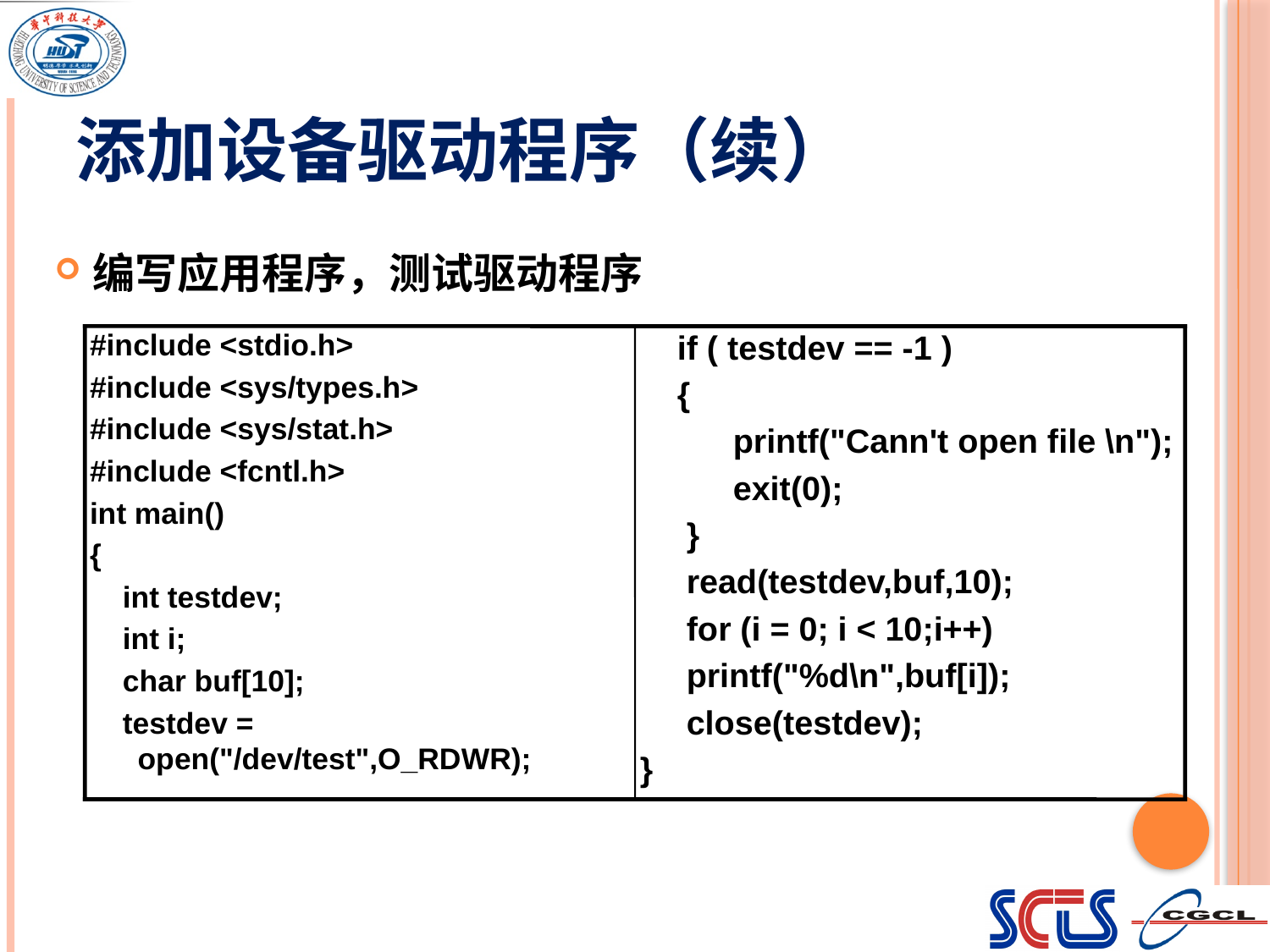

# 添加设备驱动程序（续）
编写应用程序，测试驱动程序

#include <stdio.h>
#include <sys/types.h>
#include <sys/stat.h>
#include <fcntl.h>
int main()
{
    int testdev;
    int i;
    char buf[10];
    testdev = open("/dev/test",O_RDWR);

    if ( testdev == -1 )
    {
          printf("Cann't open file \n");
          exit(0);
     }
     read(testdev,buf,10);
     for (i = 0; i < 10;i++)
     printf("%d\n",buf[i]);
     close(testdev);
}

46